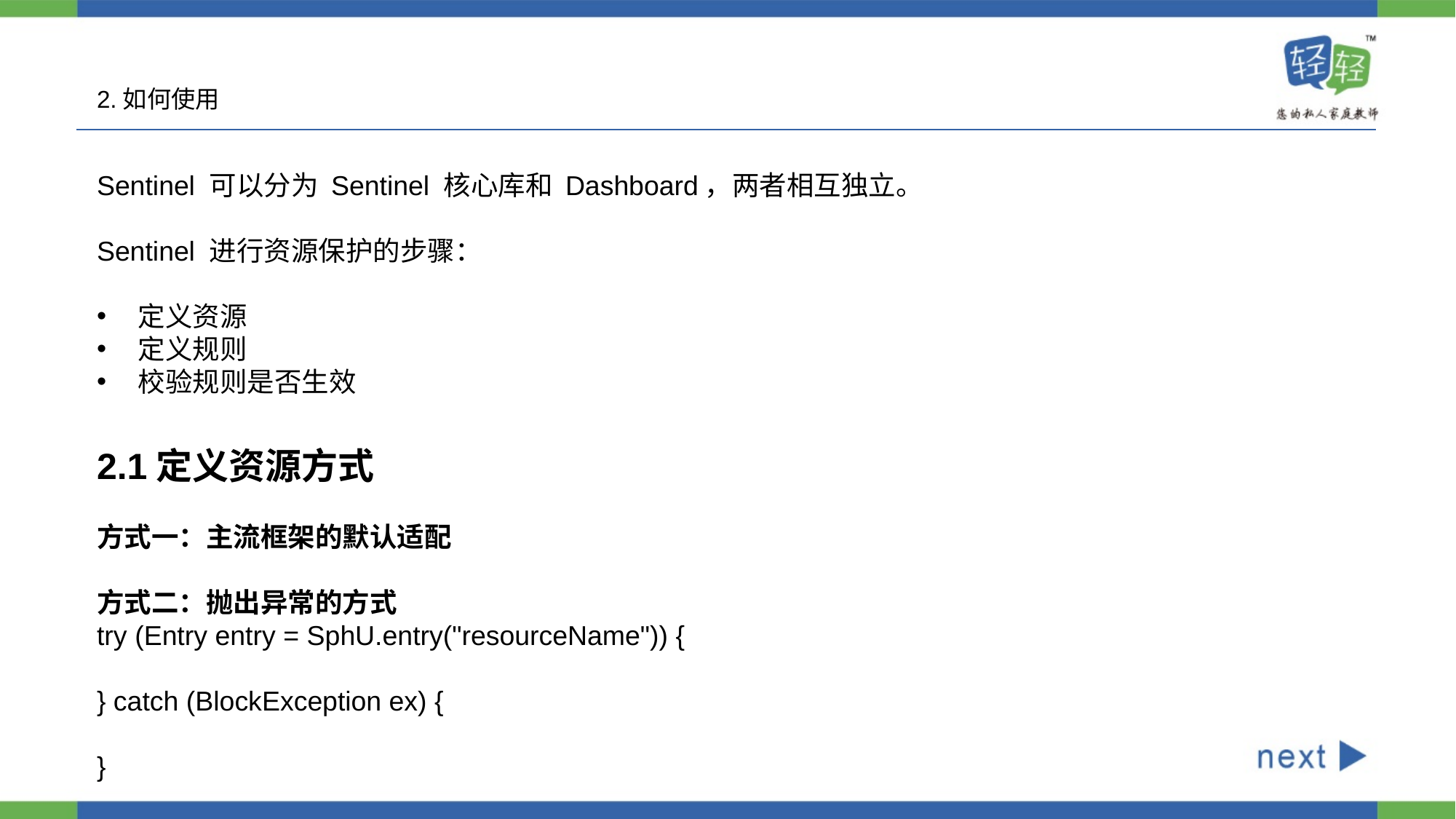

2.如何使用
Sentinel 可以分为 Sentinel 核心库和 Dashboard，两者相互独立。

Sentinel 进行资源保护的步骤：

定义资源
定义规则
校验规则是否生效

2.1定义资源方式

方式一：主流框架的默认适配

方式二：抛出异常的方式
try (Entry entry = SphU.entry("resourceName")) {

} catch (BlockException ex) {

}

5